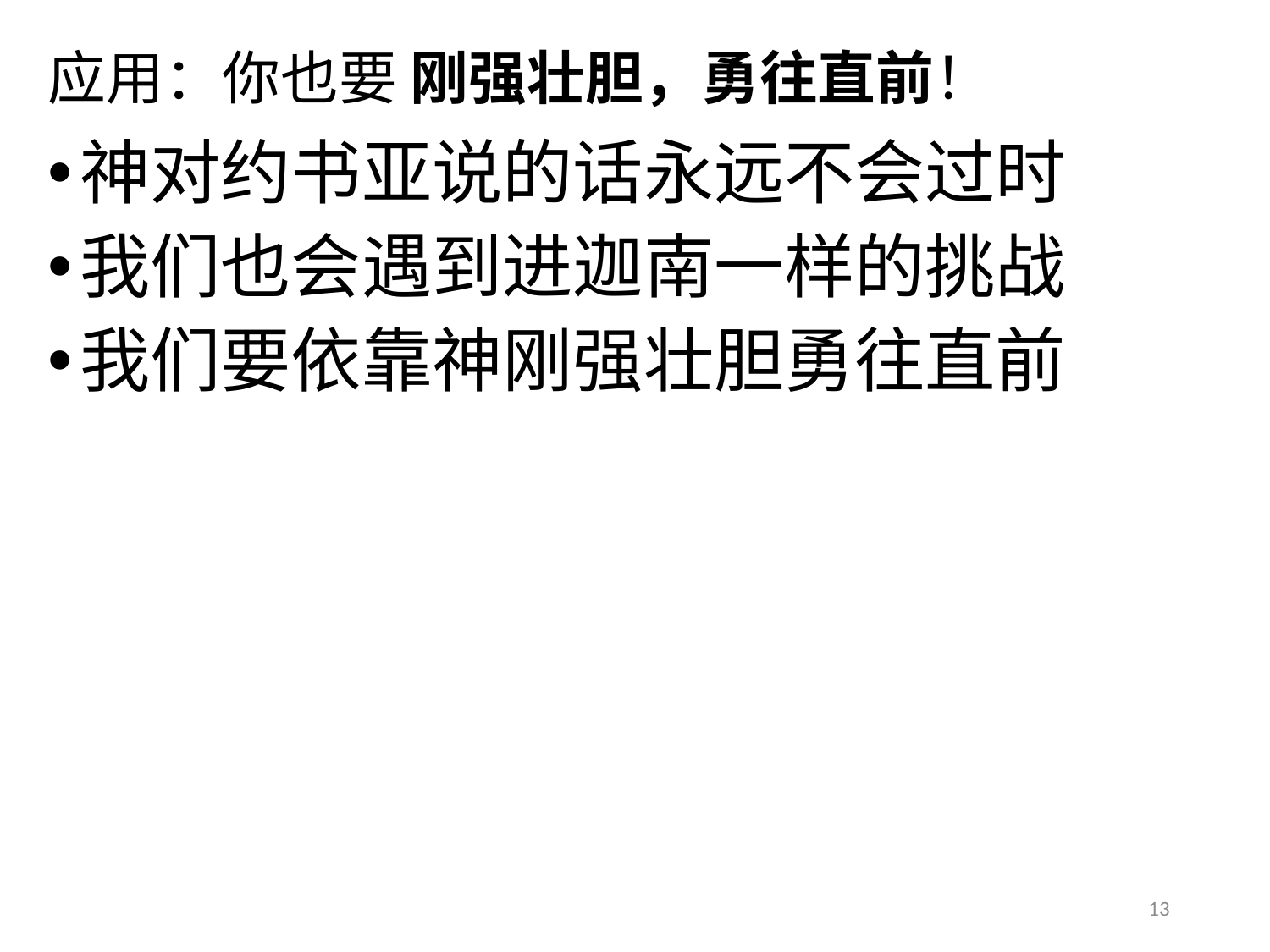

# 应用：你也要 刚强壮胆，勇往直前！
神对约书亚说的话永远不会过时
我们也会遇到进迦南一样的挑战
我们要依靠神刚强壮胆勇往直前

13